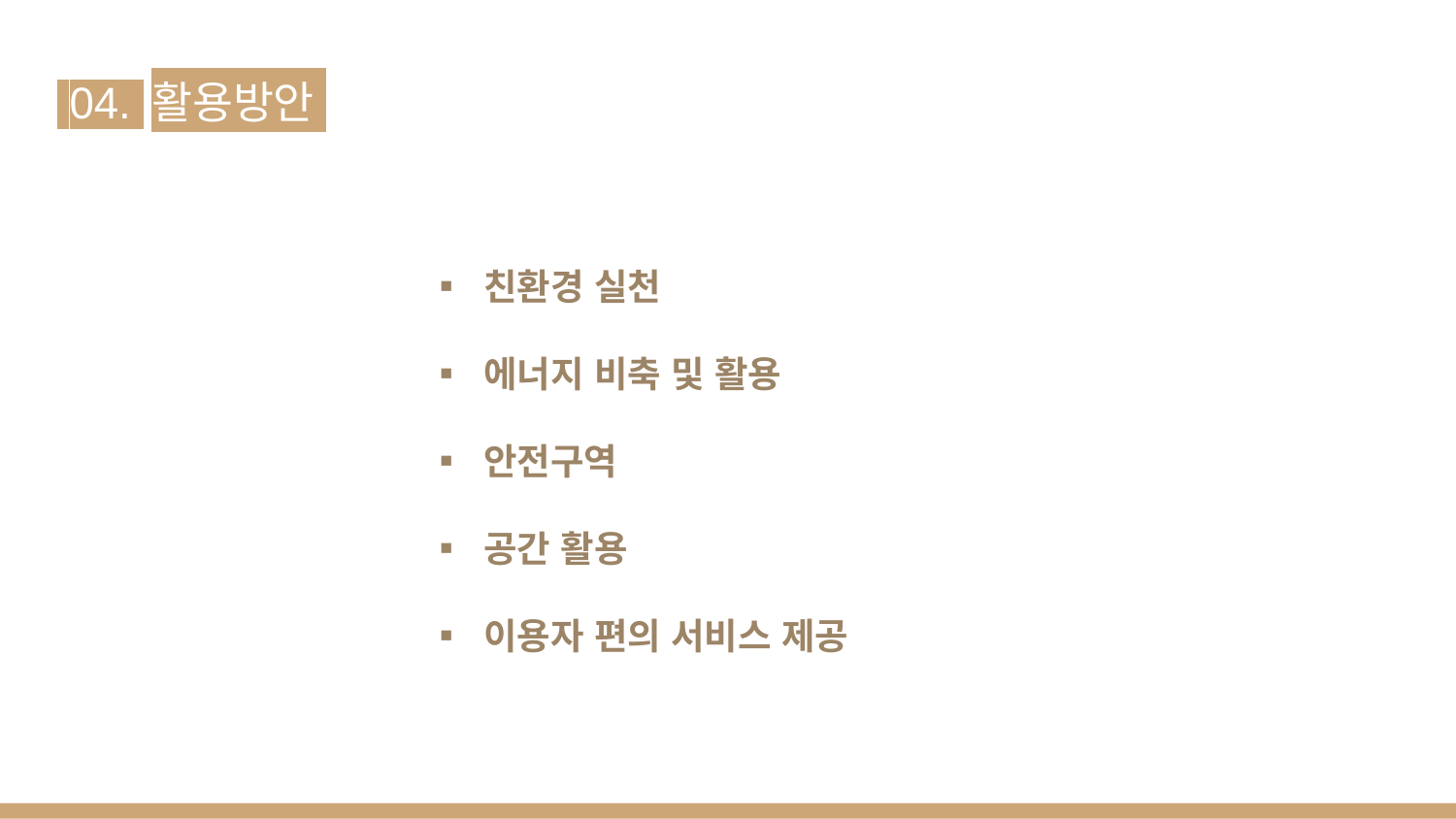

# 04. 활용방안
▪ 친환경 실천
▪ 에너지 비축 및 활용
▪ 안전구역
▪ 공간 활용
▪ 이용자 편의 서비스 제공